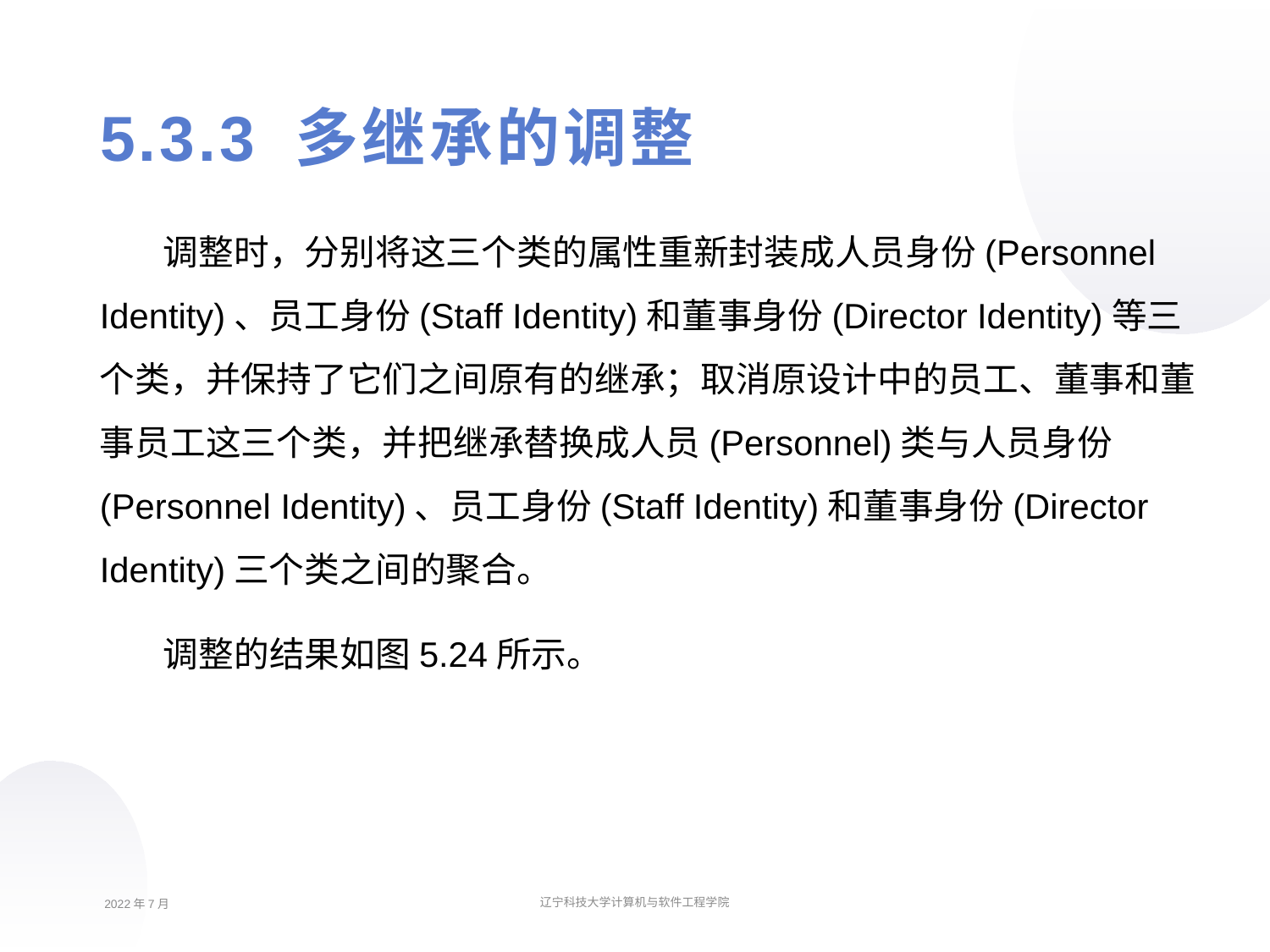

5.3.3 多继承的调整
调整时，分别将这三个类的属性重新封装成人员身份(Personnel Identity)、员工身份(Staff Identity)和董事身份(Director Identity)等三个类，并保持了它们之间原有的继承；取消原设计中的员工、董事和董事员工这三个类，并把继承替换成人员(Personnel)类与人员身份(Personnel Identity)、员工身份(Staff Identity)和董事身份(Director Identity)三个类之间的聚合。
调整的结果如图5.24所示。

2022年7月
辽宁科技大学计算机与软件工程学院
91